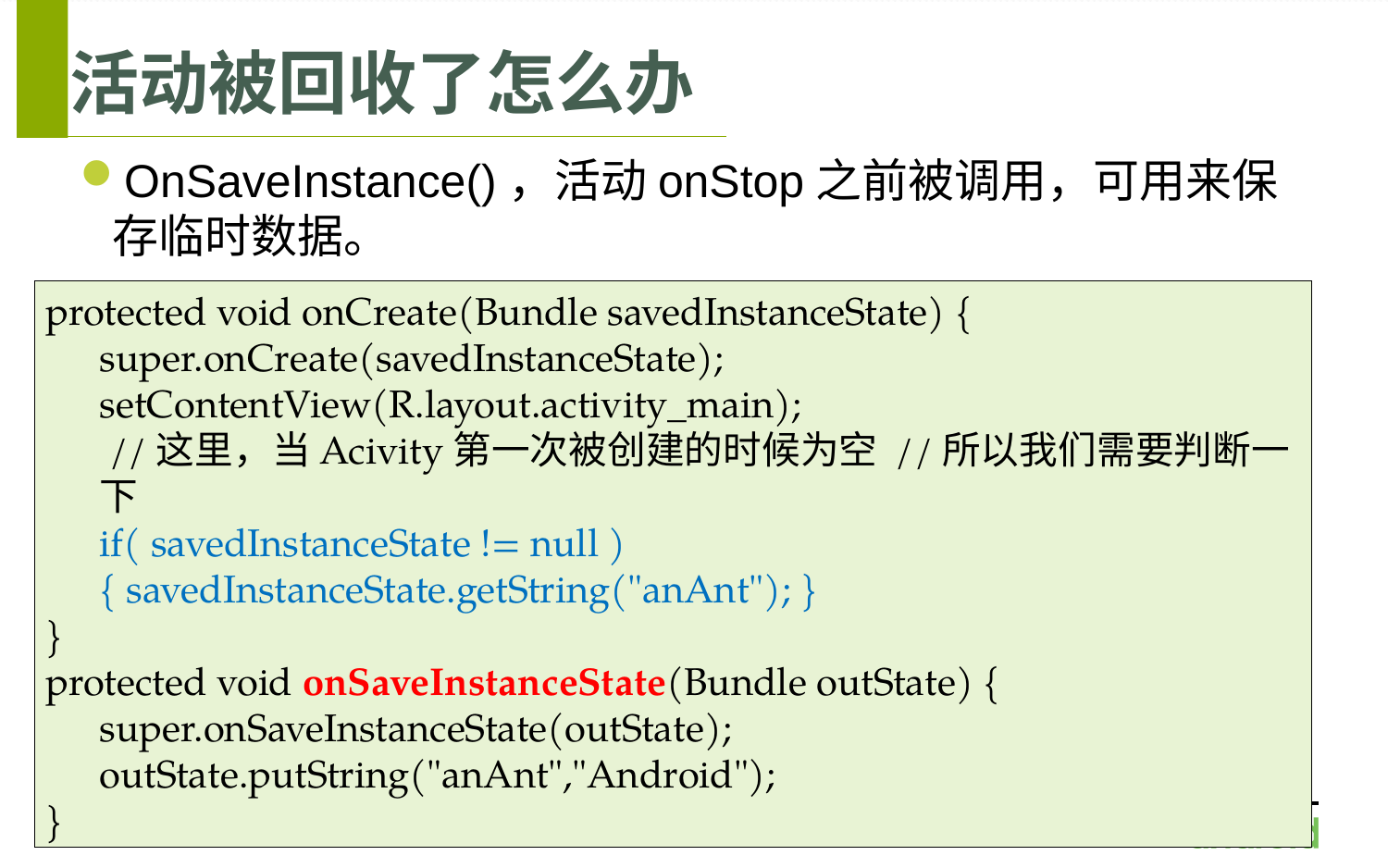

# 活动被回收了怎么办
OnSaveInstance()，活动onStop之前被调用，可用来保存临时数据。
protected void onCreate(Bundle savedInstanceState) {
super.onCreate(savedInstanceState); setContentView(R.layout.activity_main);
 //这里，当Acivity第一次被创建的时候为空 //所以我们需要判断一下
if( savedInstanceState != null )
{ savedInstanceState.getString("anAnt"); }
}
protected void onSaveInstanceState(Bundle outState) {
super.onSaveInstanceState(outState);
outState.putString("anAnt","Android");
}